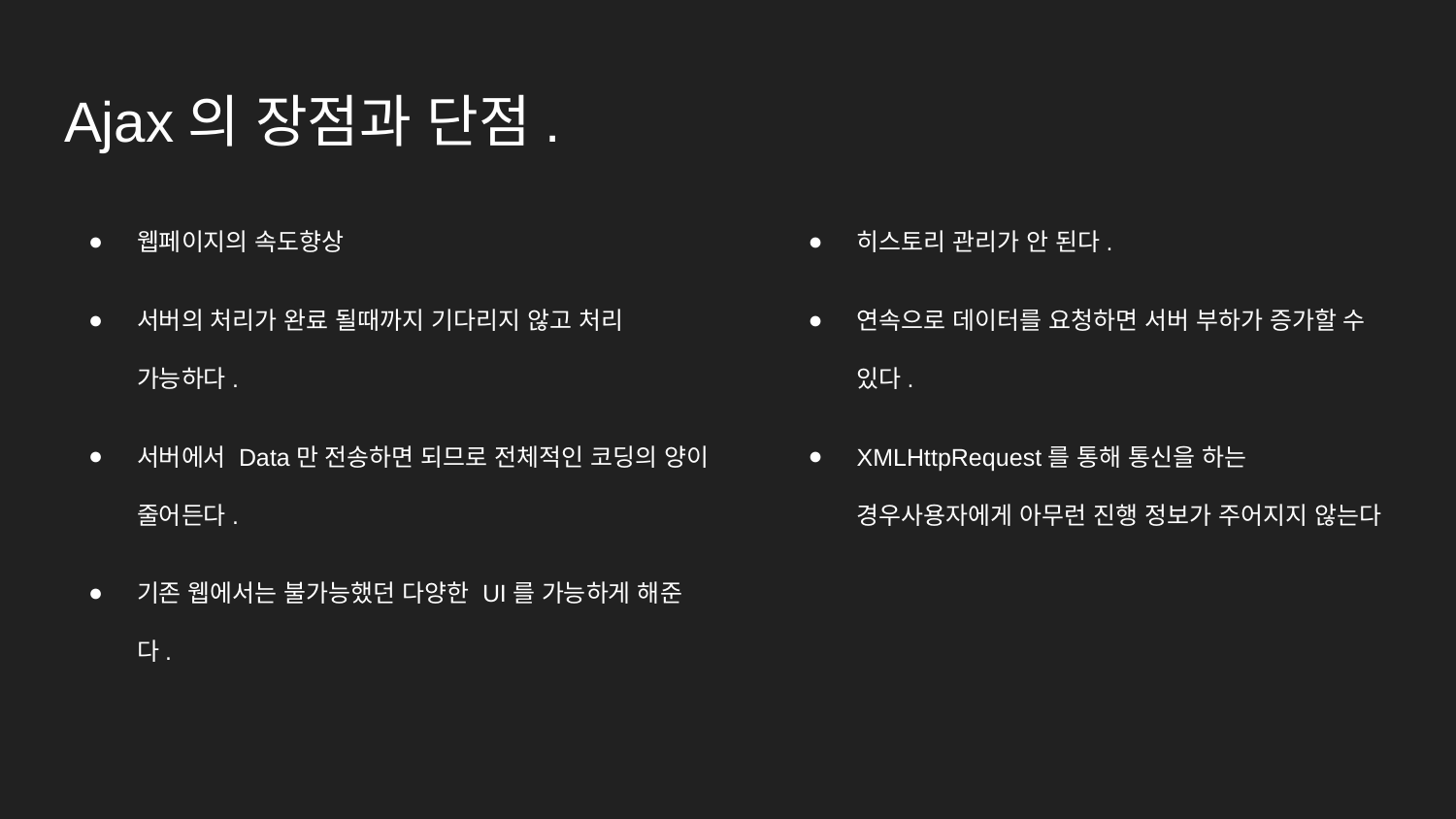

# Ajax의 장점과 단점.
웹페이지의 속도향상
서버의 처리가 완료 될때까지 기다리지 않고 처리 가능하다.
서버에서 Data만 전송하면 되므로 전체적인 코딩의 양이 줄어든다.
기존 웹에서는 불가능했던 다양한 UI를 가능하게 해준다.

히스토리 관리가 안 된다.
연속으로 데이터를 요청하면 서버 부하가 증가할 수 있다.
XMLHttpRequest를 통해 통신을 하는 경우사용자에게 아무런 진행 정보가 주어지지 않는다